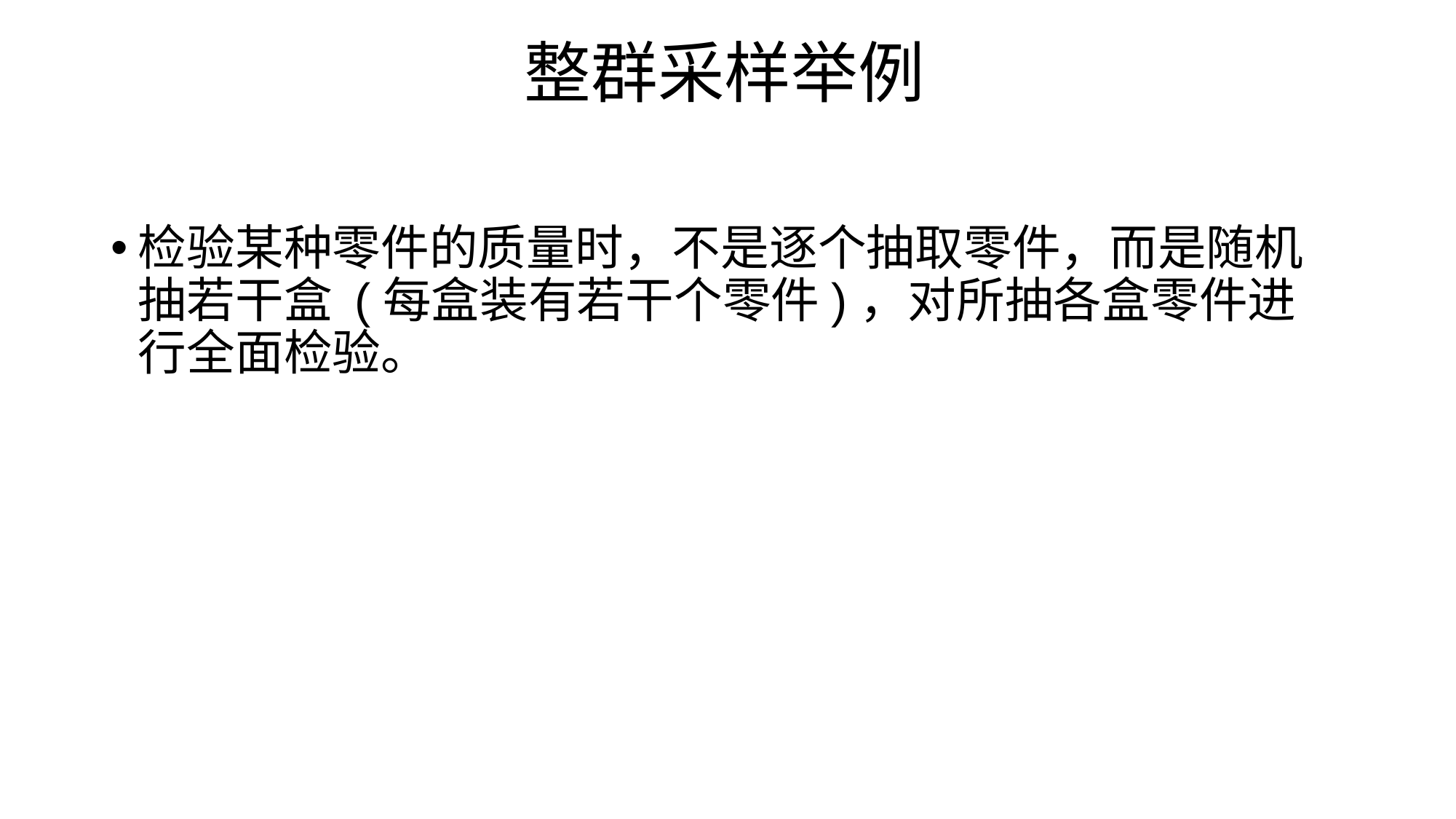

# 整群采样举例
检验某种零件的质量时，不是逐个抽取零件，而是随机抽若干盒 (每盒装有若干个零件)，对所抽各盒零件进行全面检验。